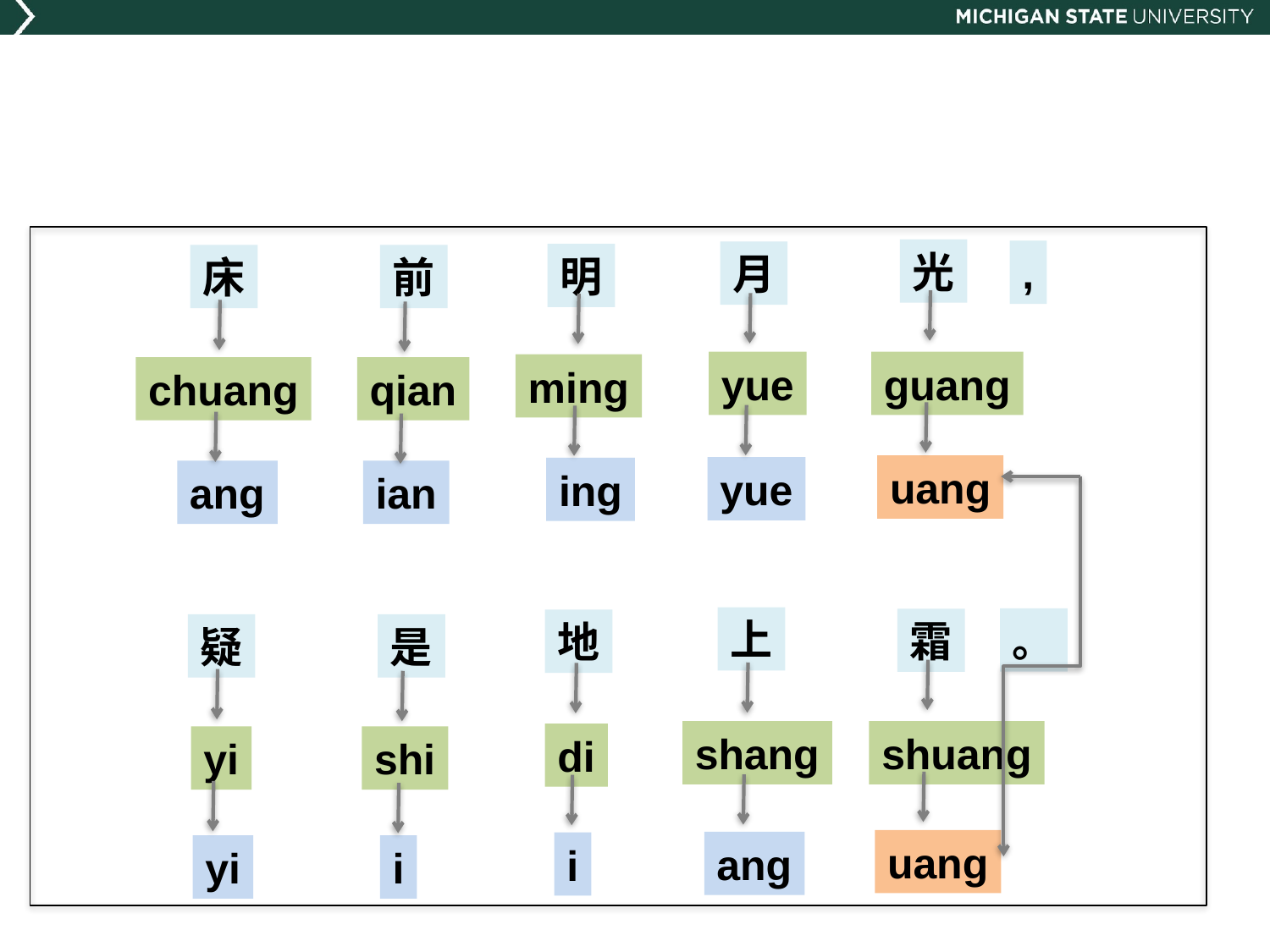

光
,
月
明
床
前
guang
yue
ming
chuang
qian
uang
yue
ing
ang
ian
上
。
霜
地
疑
是
shuang
shang
di
yi
shi
uang
ang
i
yi
i